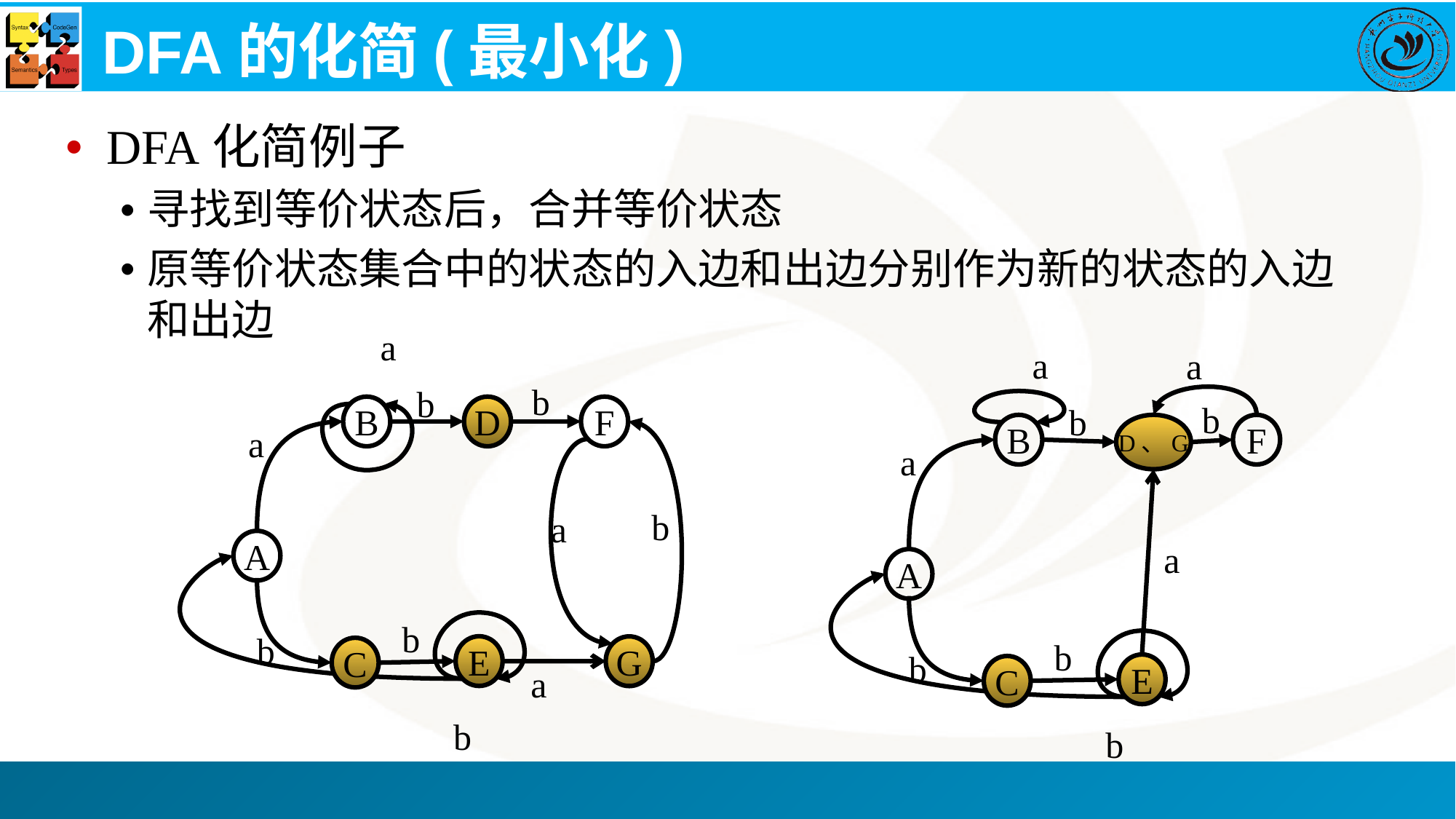

# DFA的化简(最小化)
DFA化简例子
寻找到等价状态后，合并等价状态
原等价状态集合中的状态的入边和出边分别作为新的状态的入边和出边
a
b
b
B
D
F
a
b
a
A
b
b
E
G
C
a
b
a
a
b
b
B
D、G
F
a
a
A
b
b
E
C
b
60